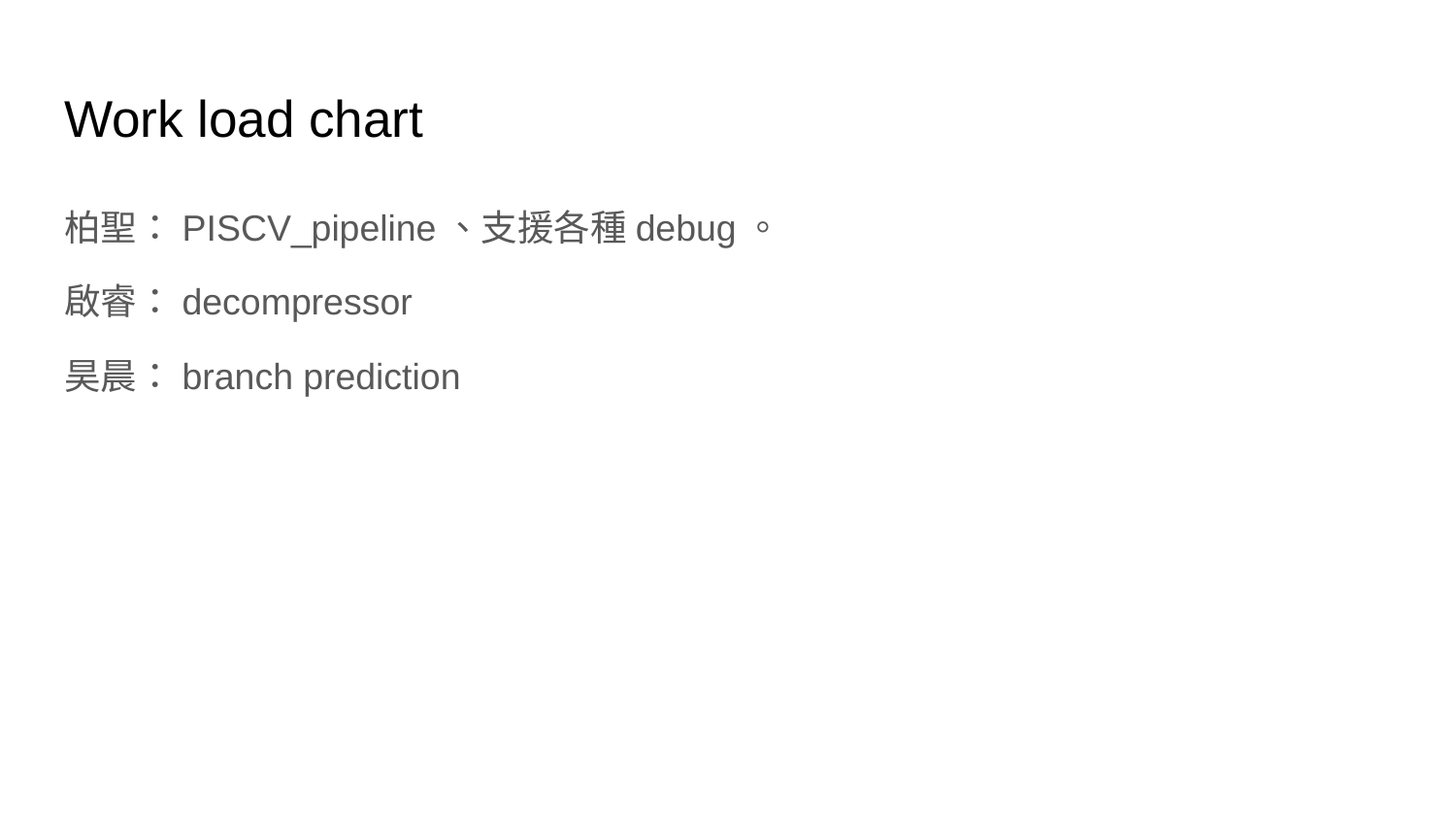

# Work load chart
柏聖：PISCV_pipeline、支援各種debug。
啟睿：decompressor
昊晨：branch prediction